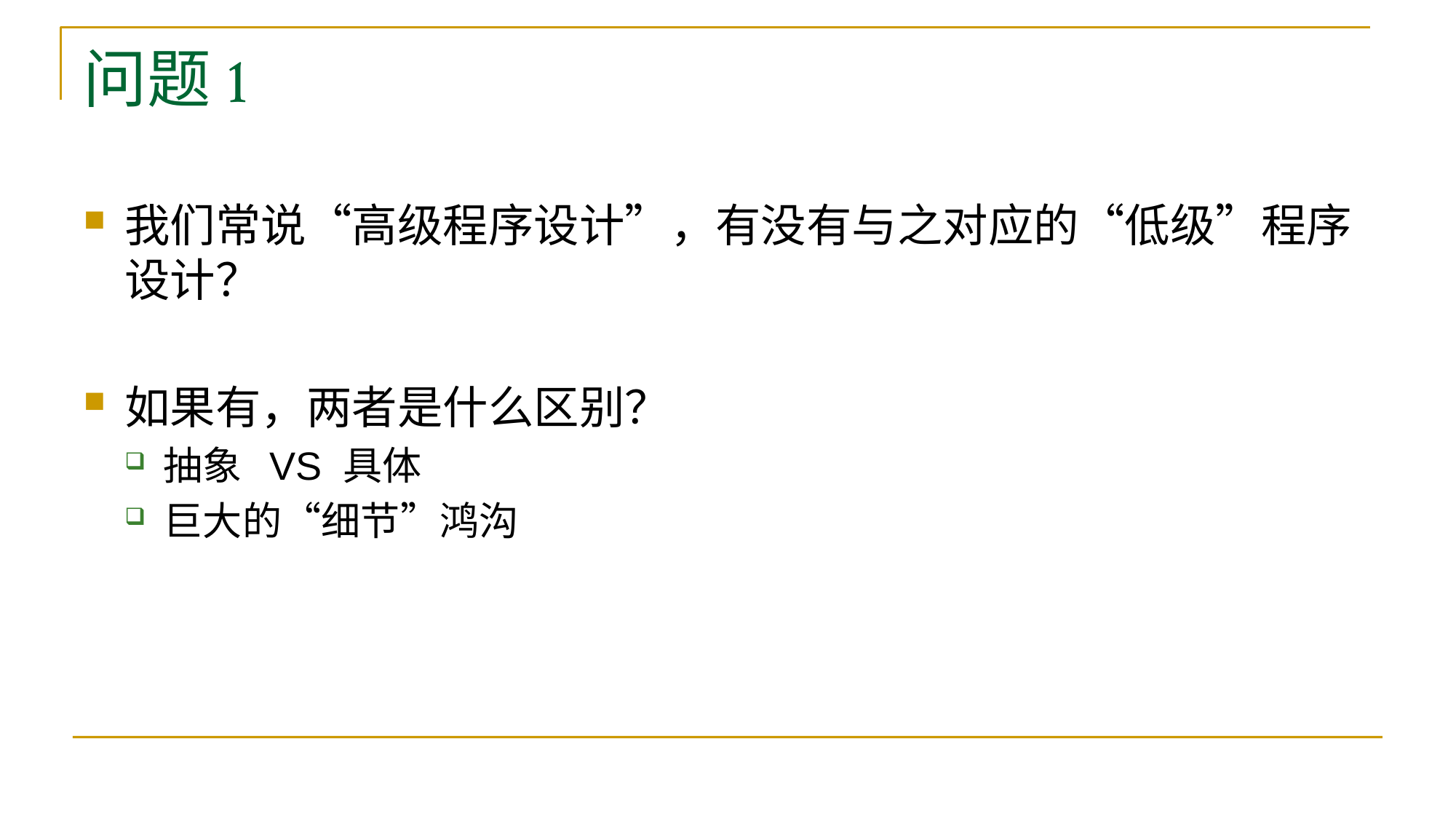

# 问题1
我们常说“高级程序设计”，有没有与之对应的“低级”程序设计？

如果有，两者是什么区别？
抽象  VS 具体
巨大的“细节”鸿沟